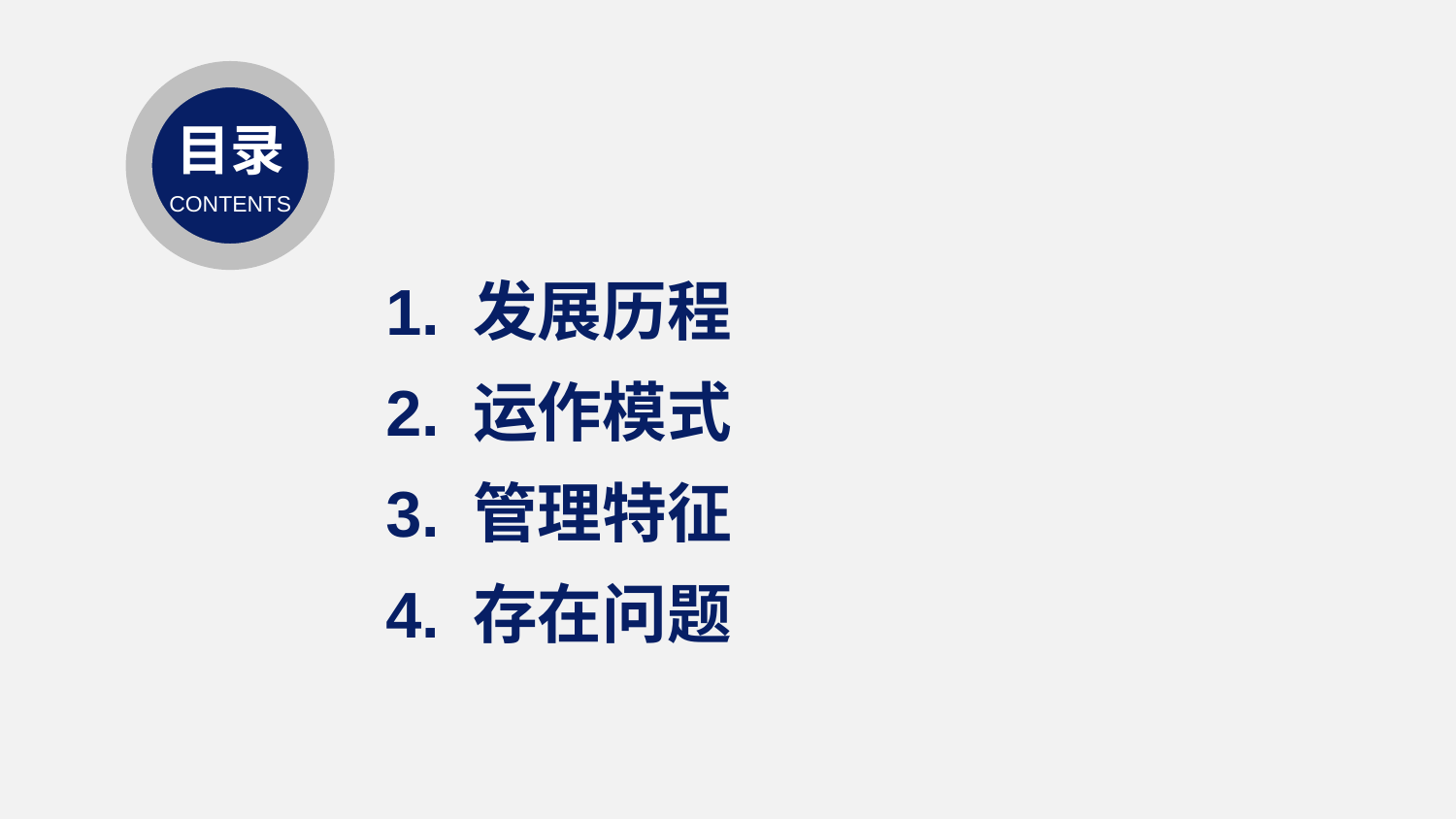

目录
CONTENTS
1. 发展历程
2. 运作模式
3. 管理特征
4. 存在问题